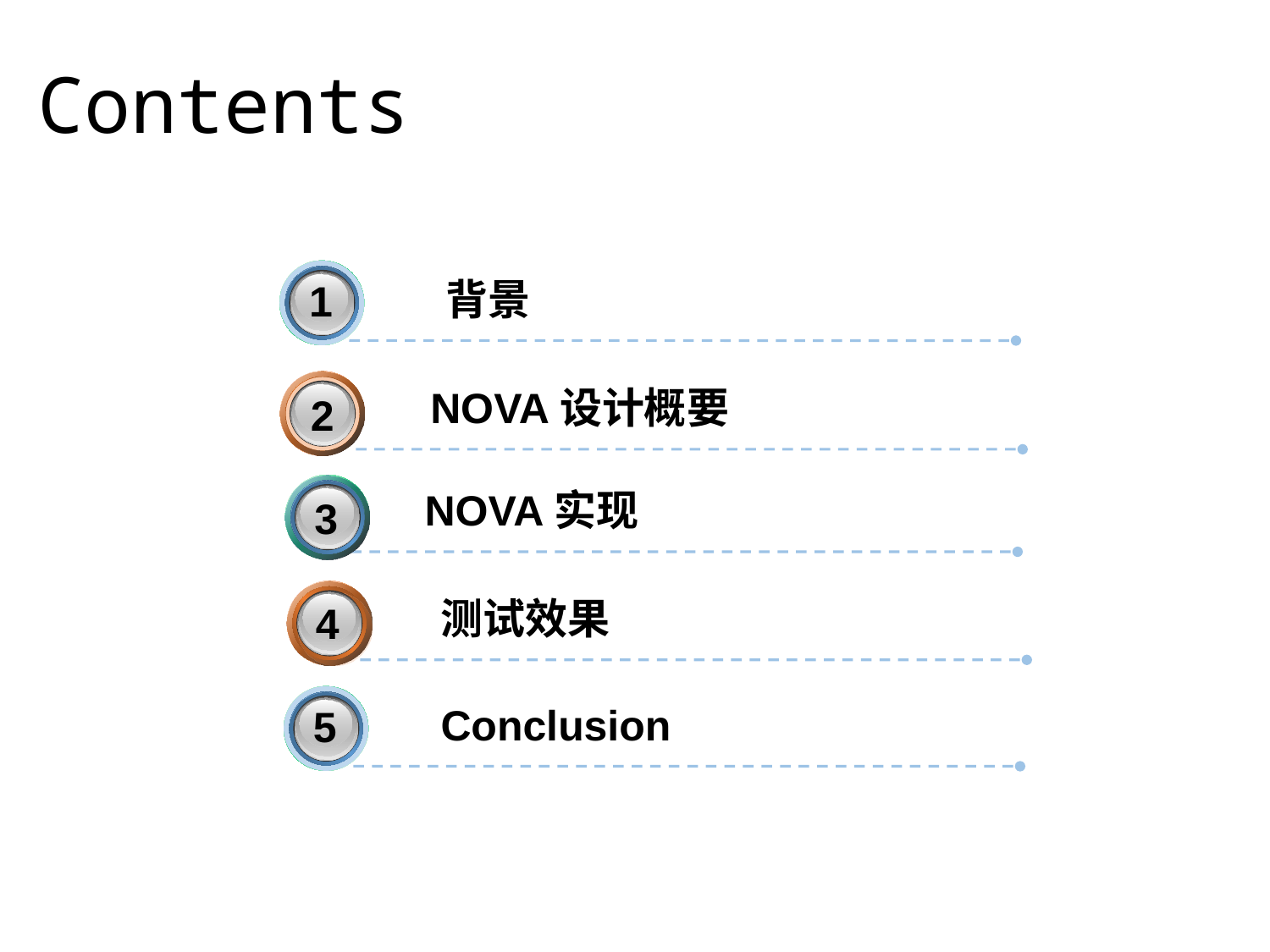

# Contents

1

   背景

   NOVA设计概要
2

3

3
   NOVA实现

   测试效果
4

5

   Conclusion